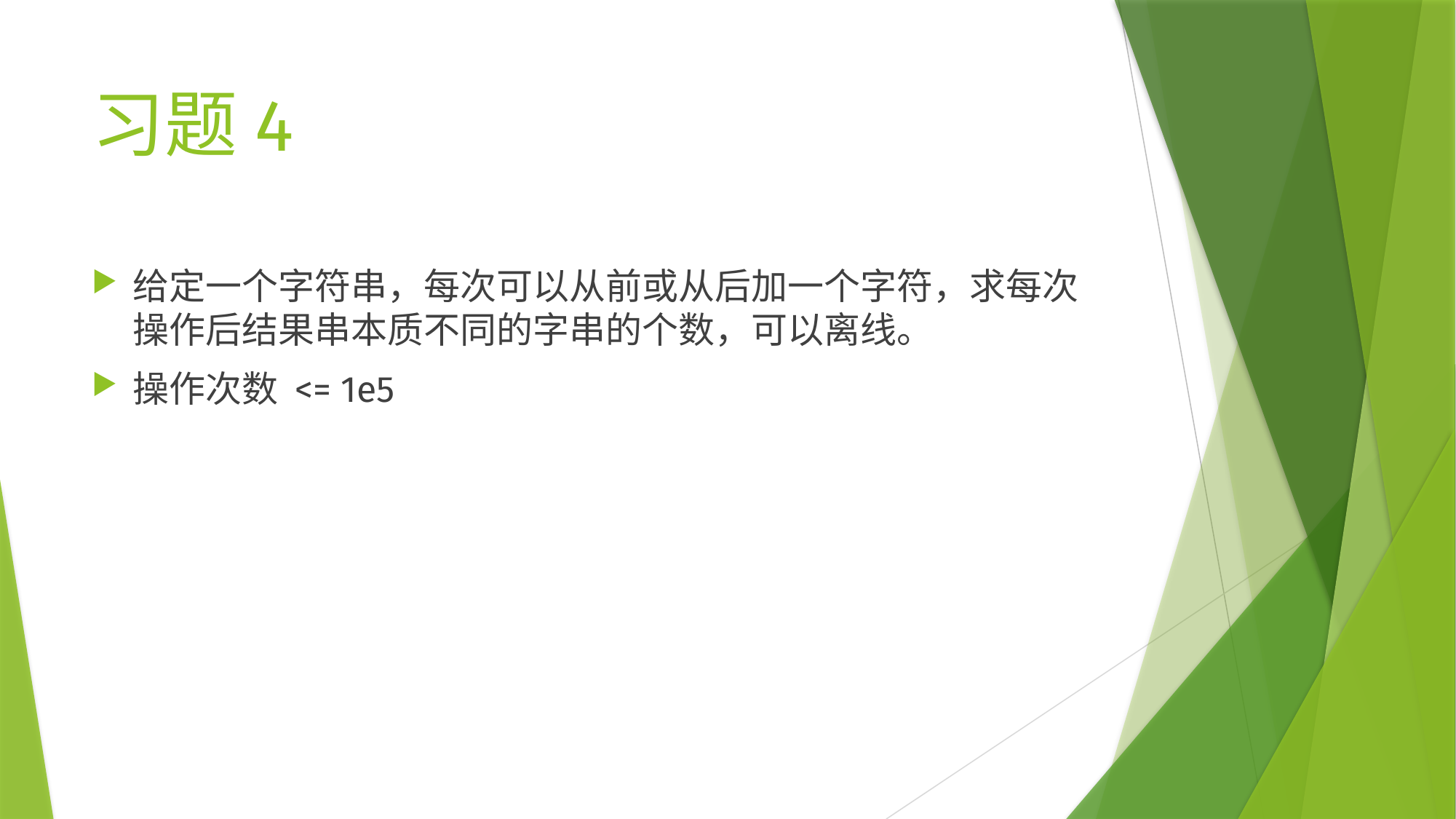

# 习题4
给定一个字符串，每次可以从前或从后加一个字符，求每次操作后结果串本质不同的字串的个数，可以离线。
操作次数 <= 1e5